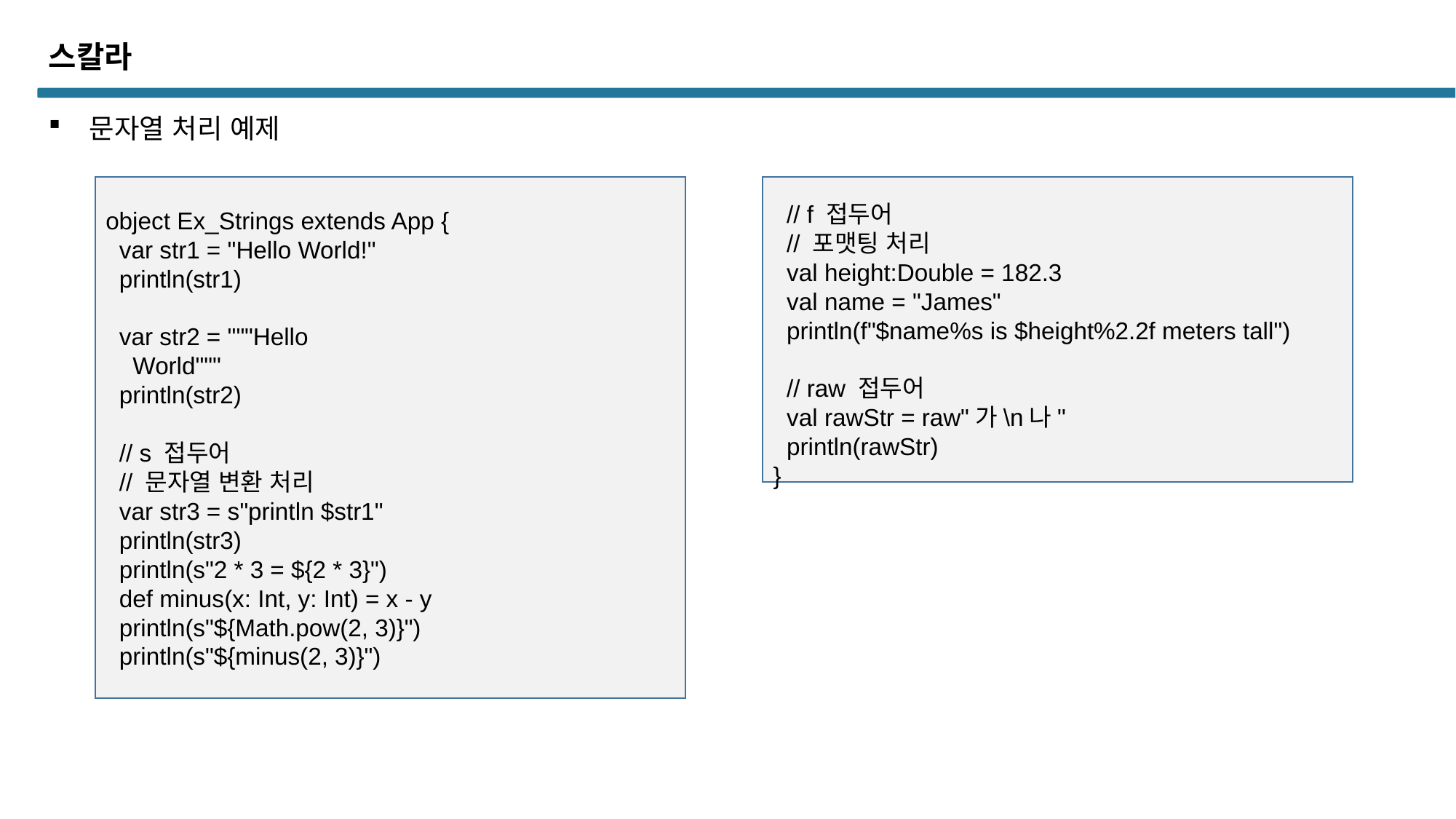

스칼라
문자열 처리 예제
object Ex_Strings extends App {
  var str1 = "Hello World!"
  println(str1)

  var str2 = """Hello
    World"""
  println(str2)

  // s 접두어
  // 문자열 변환 처리
  var str3 = s"println $str1"
  println(str3)
  println(s"2 * 3 = ${2 * 3}")
  def minus(x: Int, y: Int) = x - y
  println(s"${Math.pow(2, 3)}")
  println(s"${minus(2, 3)}")

  // f 접두어
  // 포맷팅 처리
  val height:Double = 182.3
  val name = "James"
  println(f"$name%s is $height%2.2f meters tall")

  // raw 접두어
  val rawStr = raw"가\n나"
  println(rawStr)
}